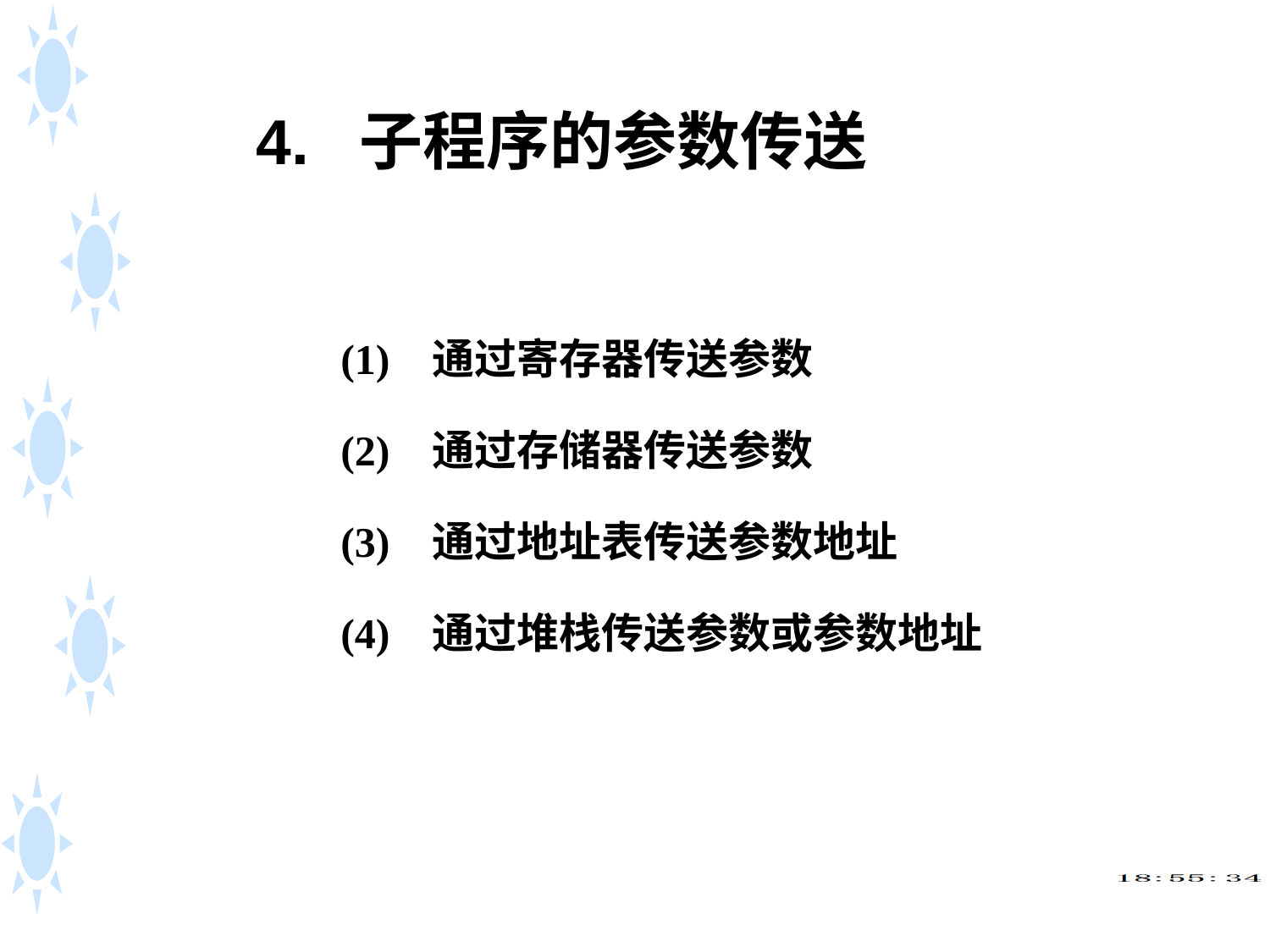

4.  子程序的参数传送
(1)   通过寄存器传送参数
(2)   通过存储器传送参数
(3)   通过地址表传送参数地址
(4)   通过堆栈传送参数或参数地址